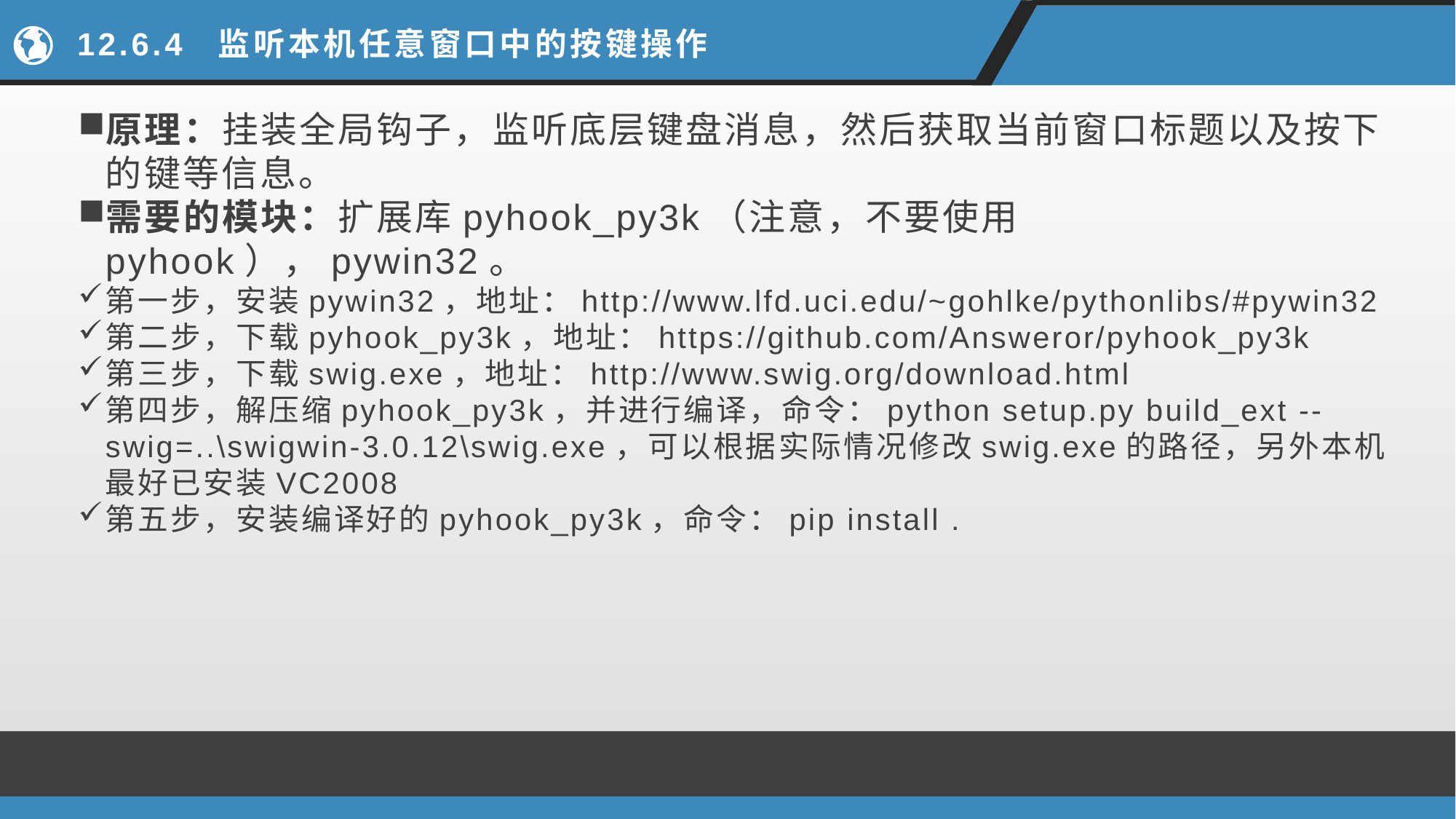

# 12.6.4  监听本机任意窗口中的按键操作

原理：挂装全局钩子，监听底层键盘消息，然后获取当前窗口标题以及按下的键等信息。
需要的模块：扩展库pyhook_py3k（注意，不要使用pyhook），pywin32。
第一步，安装pywin32，地址：http://www.lfd.uci.edu/~gohlke/pythonlibs/#pywin32
第二步，下载pyhook_py3k，地址：https://github.com/Answeror/pyhook_py3k
第三步，下载swig.exe，地址：http://www.swig.org/download.html
第四步，解压缩pyhook_py3k，并进行编译，命令：python setup.py build_ext --swig=..\swigwin-3.0.12\swig.exe，可以根据实际情况修改swig.exe的路径，另外本机最好已安装VC2008
第五步，安装编译好的pyhook_py3k，命令：pip install .